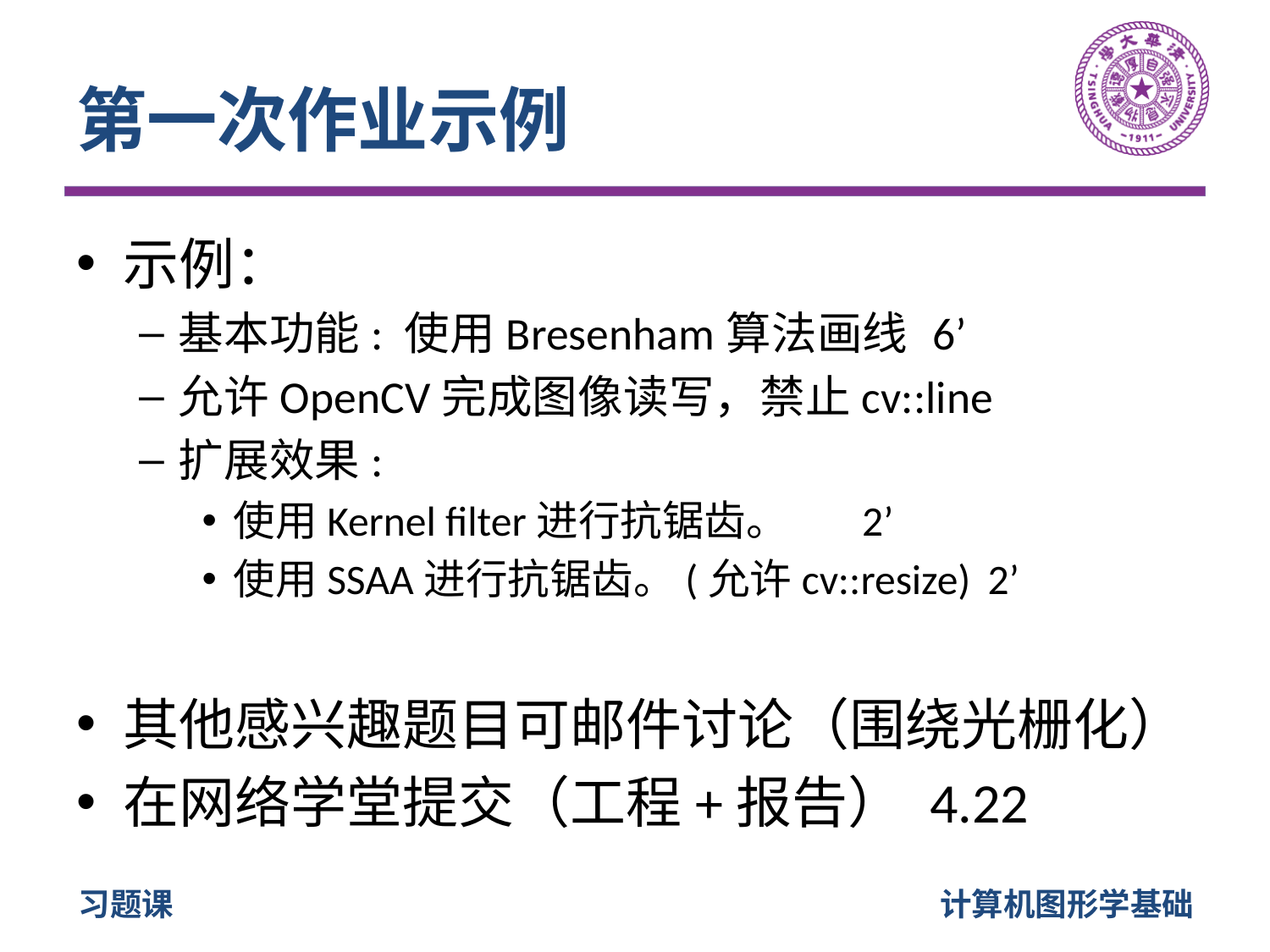

# 第一次作业示例
示例：
基本功能: 使用Bresenham算法画线		6’
允许OpenCV完成图像读写，禁止cv::line
扩展效果:
使用Kernel filter进行抗锯齿。			2’
使用SSAA进行抗锯齿。(允许cv::resize)		2’

其他感兴趣题目可邮件讨论（围绕光栅化）
在网络学堂提交（工程+报告） 4.22